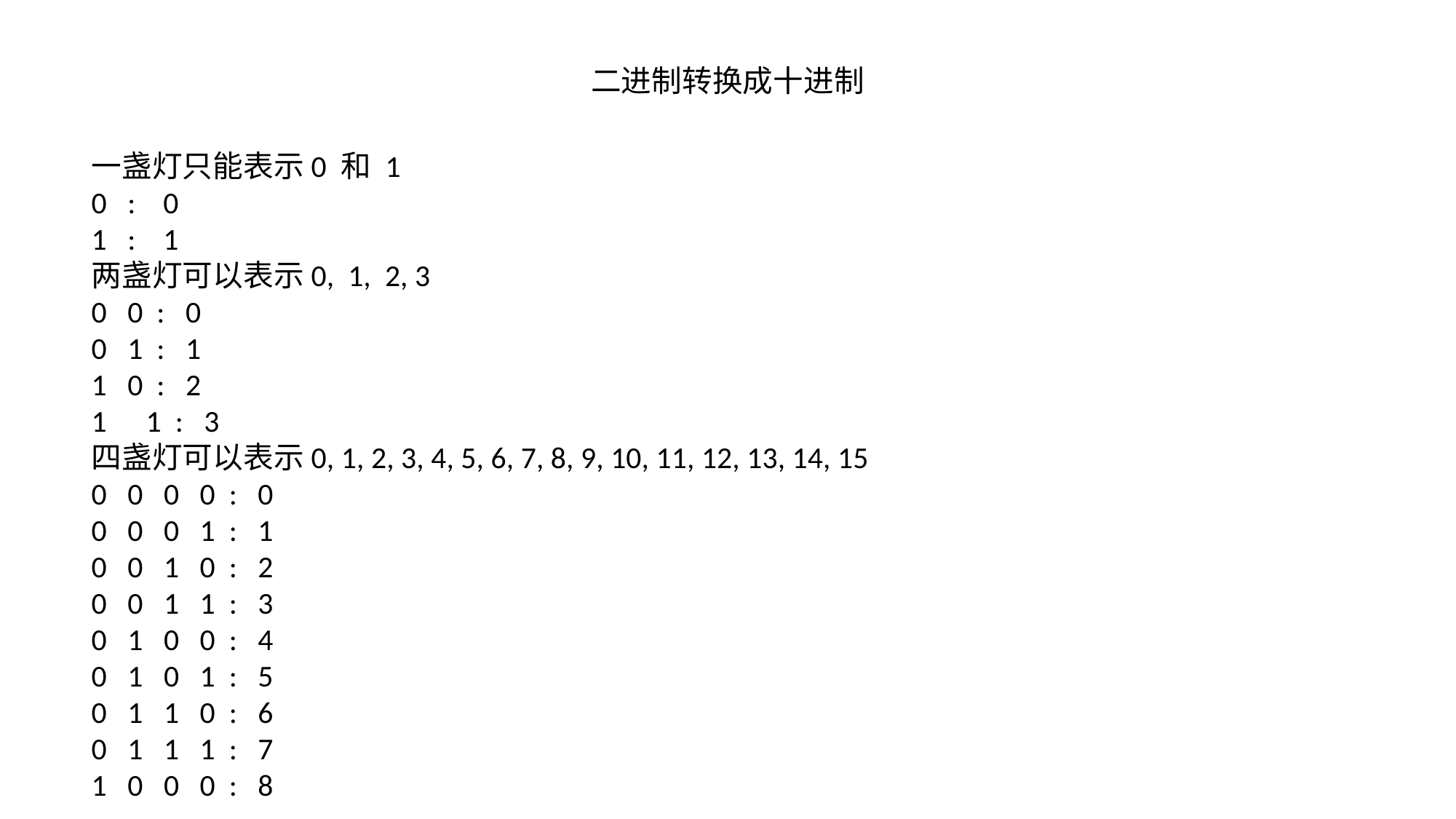

二进制转换成十进制
一盏灯只能表示0 和 1
0   :    0
1   :    1
两盏灯可以表示0,  1,  2, 3
0   0  :   0
0   1  :   1
1   0  :   2
1  :   3
四盏灯可以表示0, 1, 2, 3, 4, 5, 6, 7, 8, 9, 10, 11, 12, 13, 14, 15
0   0   0   0  :   0
0   0   0   1  :   1
0   0   1   0  :   2
0   0   1   1  :   3
0   1   0   0  :   4
0   1   0   1  :   5
0   1   1   0  :   6
0   1   1   1  :   7
1   0   0   0  :   8